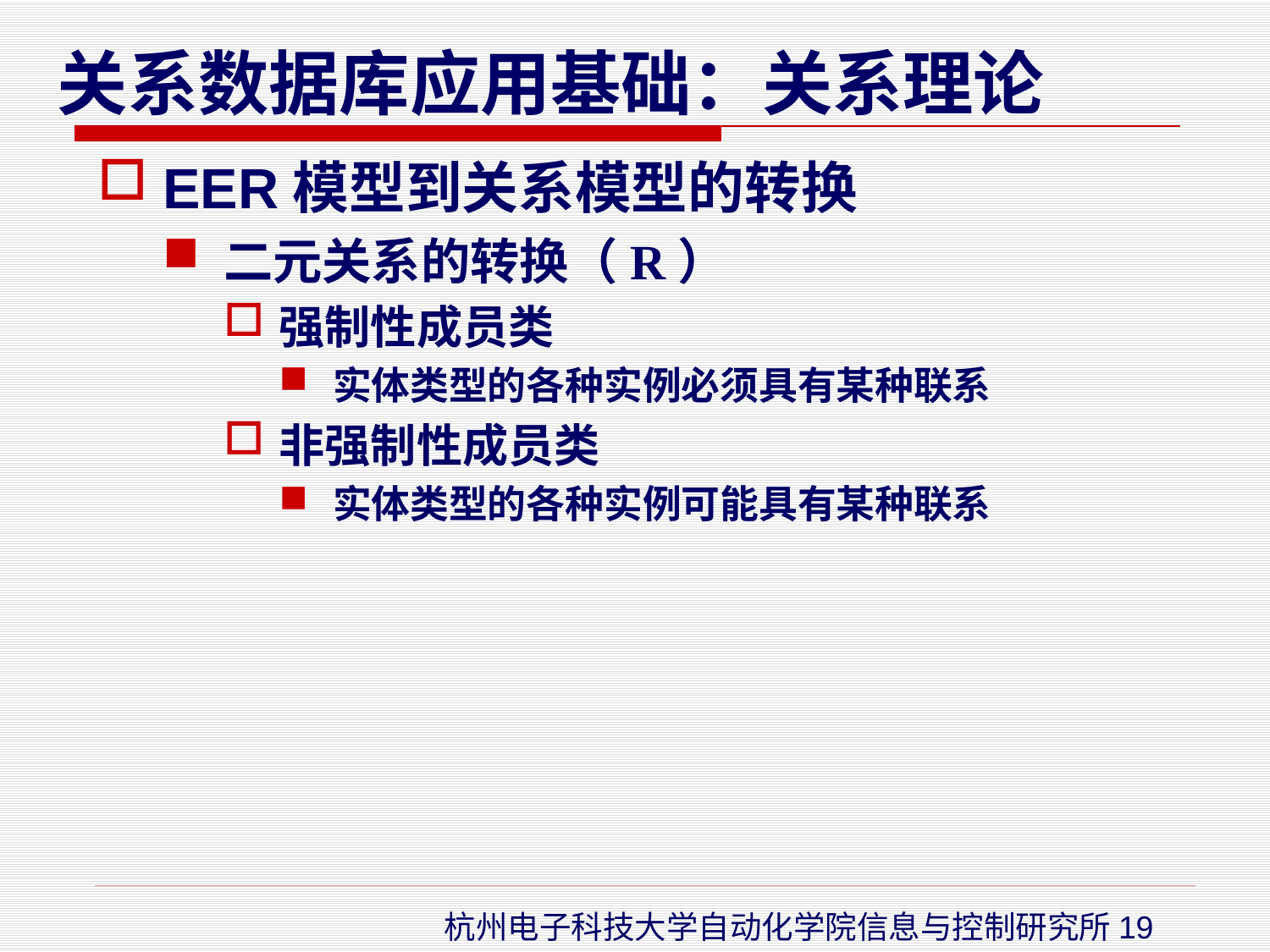

EER模型到关系模型的转换
二元关系的转换（R）
强制性成员类
实体类型的各种实例必须具有某种联系
非强制性成员类
实体类型的各种实例可能具有某种联系